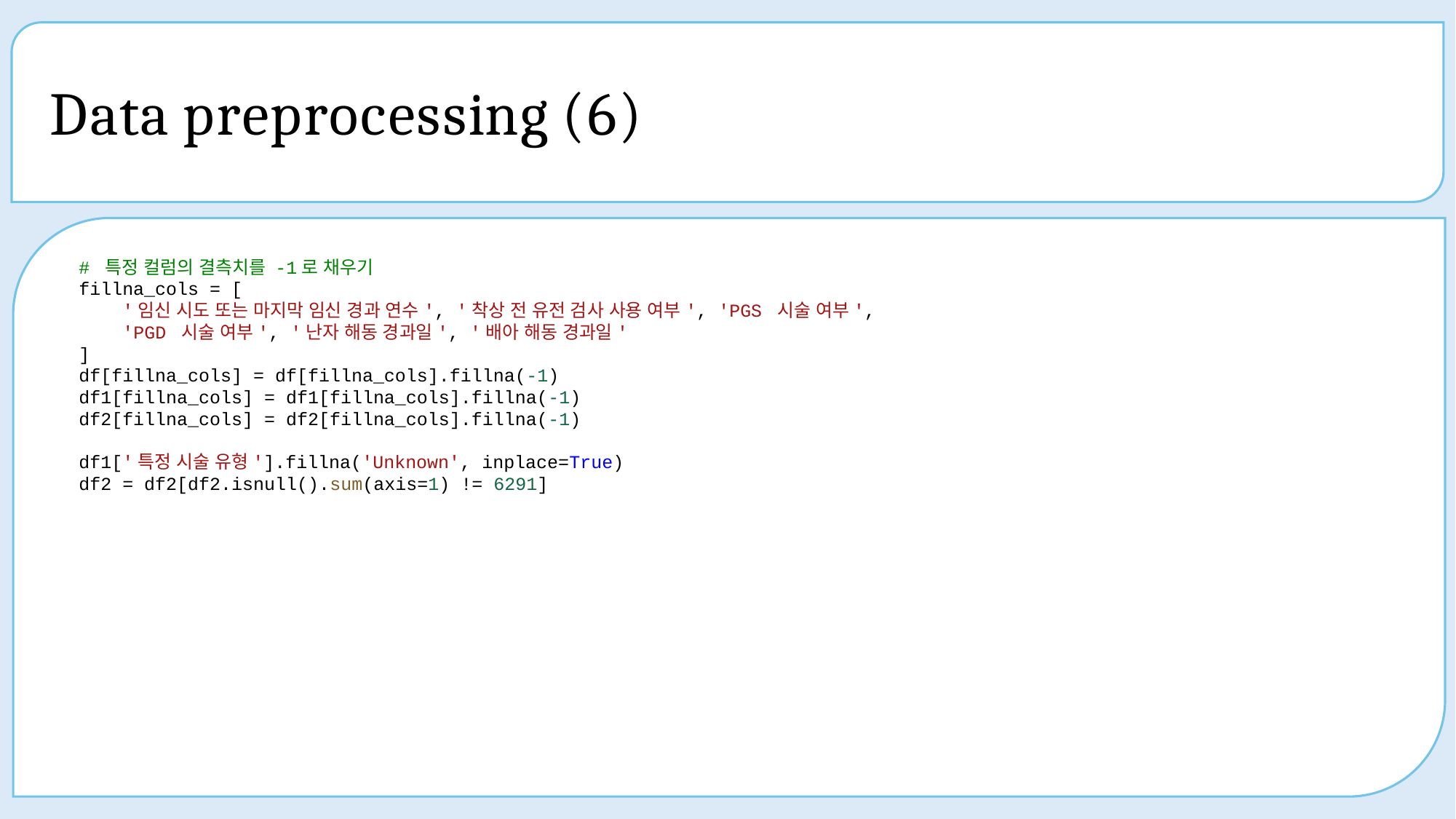

ㅋ
# Data preprocessing (6)

# 특정 컬럼의 결측치를 -1로 채우기
fillna_cols = [
    '임신 시도 또는 마지막 임신 경과 연수', '착상 전 유전 검사 사용 여부', 'PGS 시술 여부',
    'PGD 시술 여부', '난자 해동 경과일', '배아 해동 경과일'
]
df[fillna_cols] = df[fillna_cols].fillna(-1)
df1[fillna_cols] = df1[fillna_cols].fillna(-1)
df2[fillna_cols] = df2[fillna_cols].fillna(-1)
df1['특정 시술 유형'].fillna('Unknown', inplace=True)
df2 = df2[df2.isnull().sum(axis=1) != 6291]